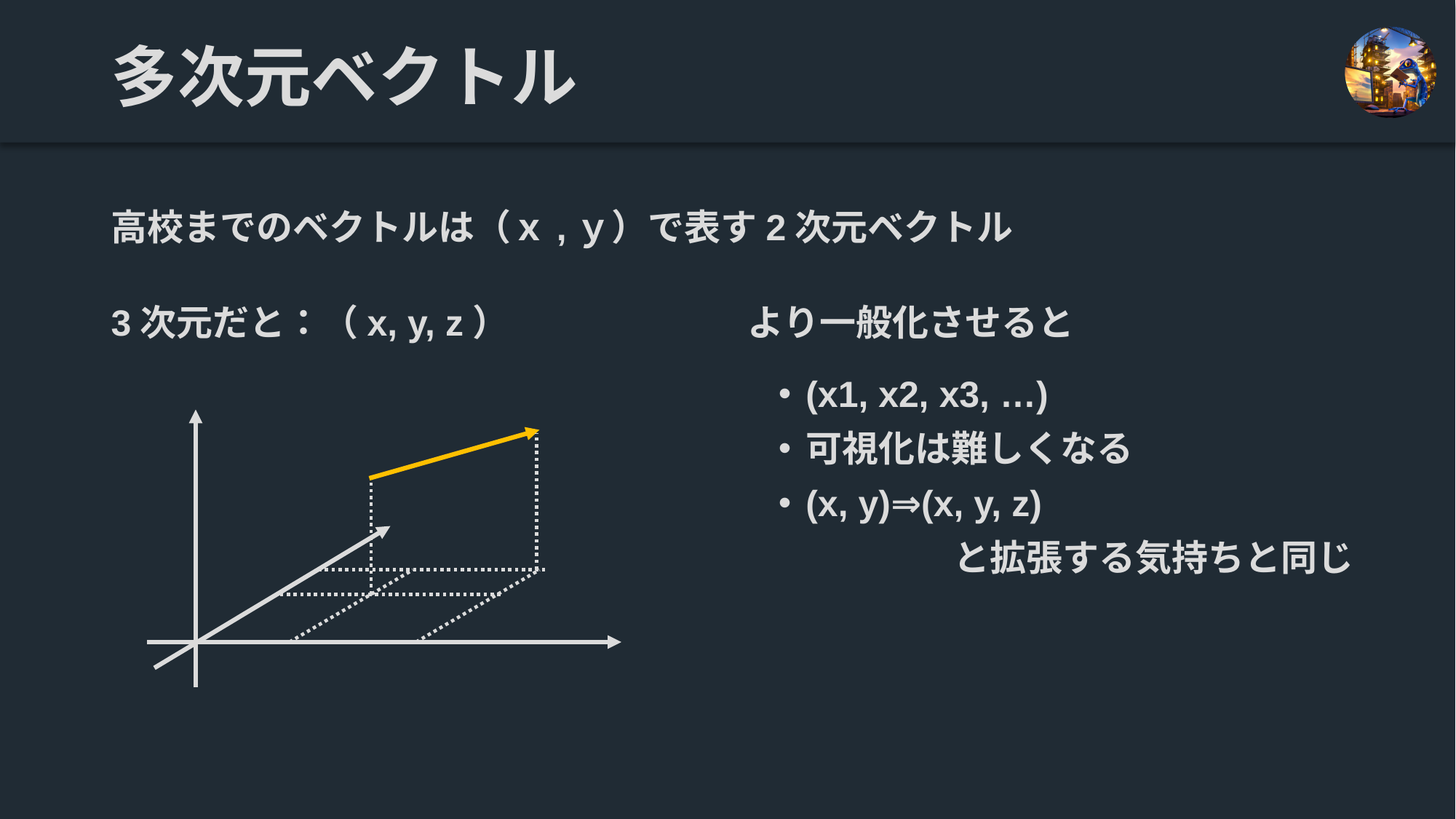

# 多次元ベクトル
高校までのベクトルは（ｘ,ｙ）で表す2次元ベクトル
3次元だと：（x, y, z）
より一般化させると
(x1, x2, x3, …)
可視化は難しくなる
(x, y)⇒(x, y, z)
	       と拡張する気持ちと同じ